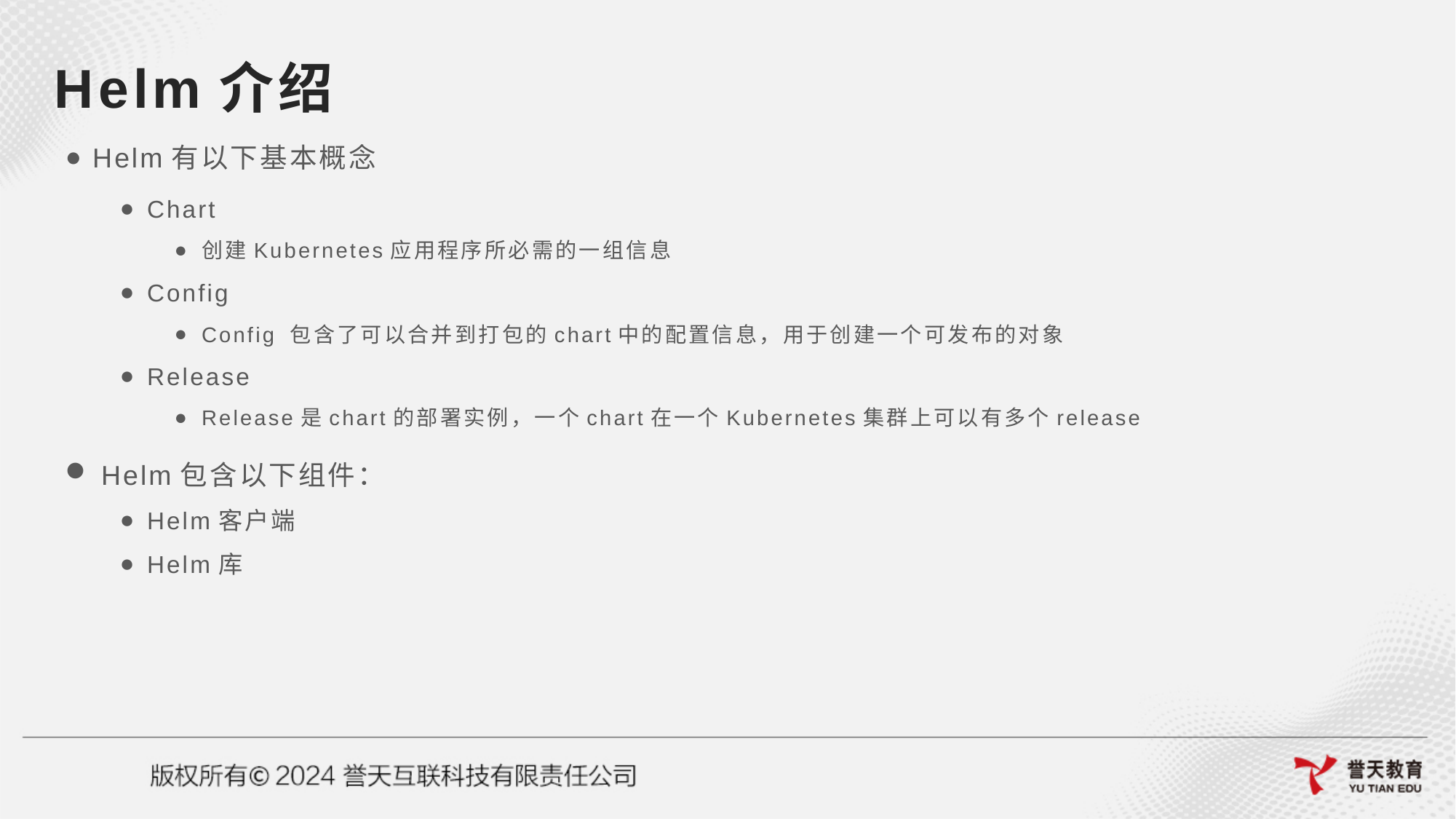

# Helm介绍
Helm有以下基本概念
Chart
创建Kubernetes应用程序所必需的一组信息
Config
Config 包含了可以合并到打包的chart中的配置信息，用于创建一个可发布的对象
Release
Release是chart的部署实例，一个chart在一个Kubernetes集群上可以有多个release
Helm包含以下组件：
Helm客户端
Helm库